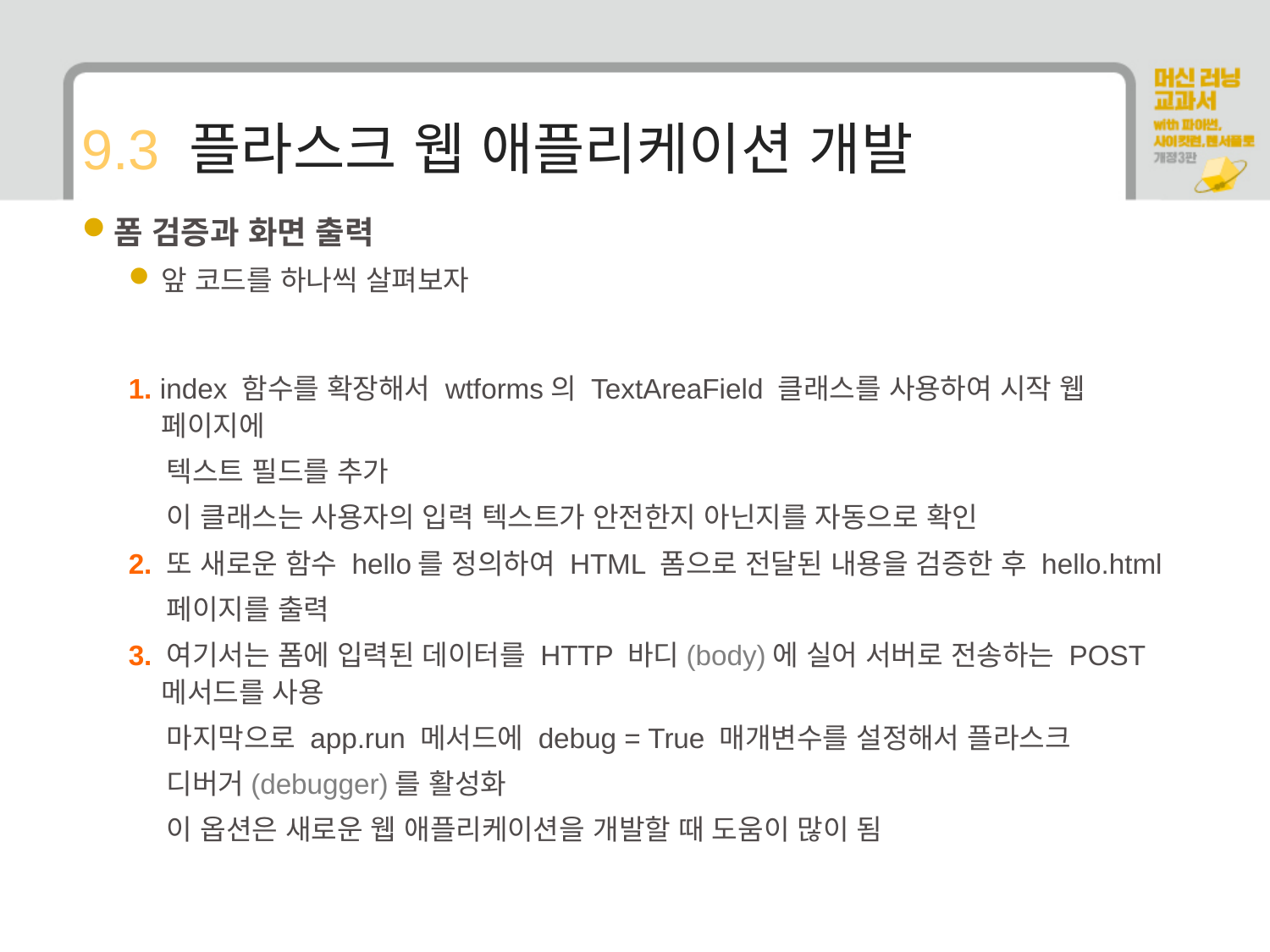

# 9.3 플라스크 웹 애플리케이션 개발
폼 검증과 화면 출력
앞 코드를 하나씩 살펴보자

1. index 함수를 확장해서 wtforms의 TextAreaField 클래스를 사용하여 시작 웹 페이지에
    텍스트 필드를 추가
    이 클래스는 사용자의 입력 텍스트가 안전한지 아닌지를 자동으로 확인
2. 또 새로운 함수 hello를 정의하여 HTML 폼으로 전달된 내용을 검증한 후 hello.html
    페이지를 출력
3. 여기서는 폼에 입력된 데이터를 HTTP 바디(body)에 실어 서버로 전송하는 POST 메서드를 사용
    마지막으로 app.run 메서드에 debug = True 매개변수를 설정해서 플라스크
    디버거(debugger)를 활성화
    이 옵션은 새로운 웹 애플리케이션을 개발할 때 도움이 많이 됨